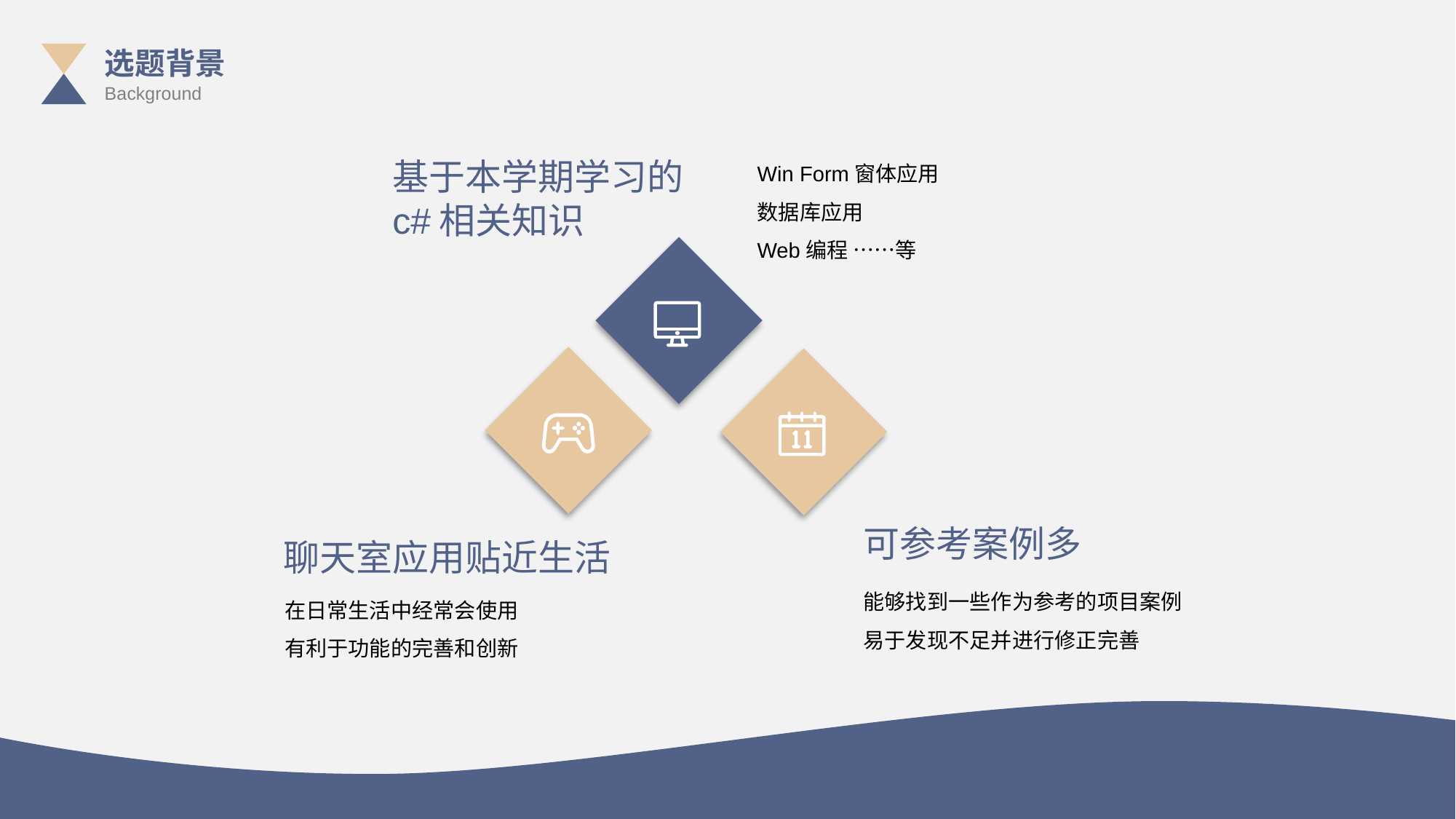

选题背景
Background

Win Form窗体应用
数据库应用
Web编程 ……等
基于本学期学习的
c#相关知识

可参考案例多
能够找到一些作为参考的项目案例
易于发现不足并进行修正完善
聊天室应用贴近生活
在日常生活中经常会使用
有利于功能的完善和创新